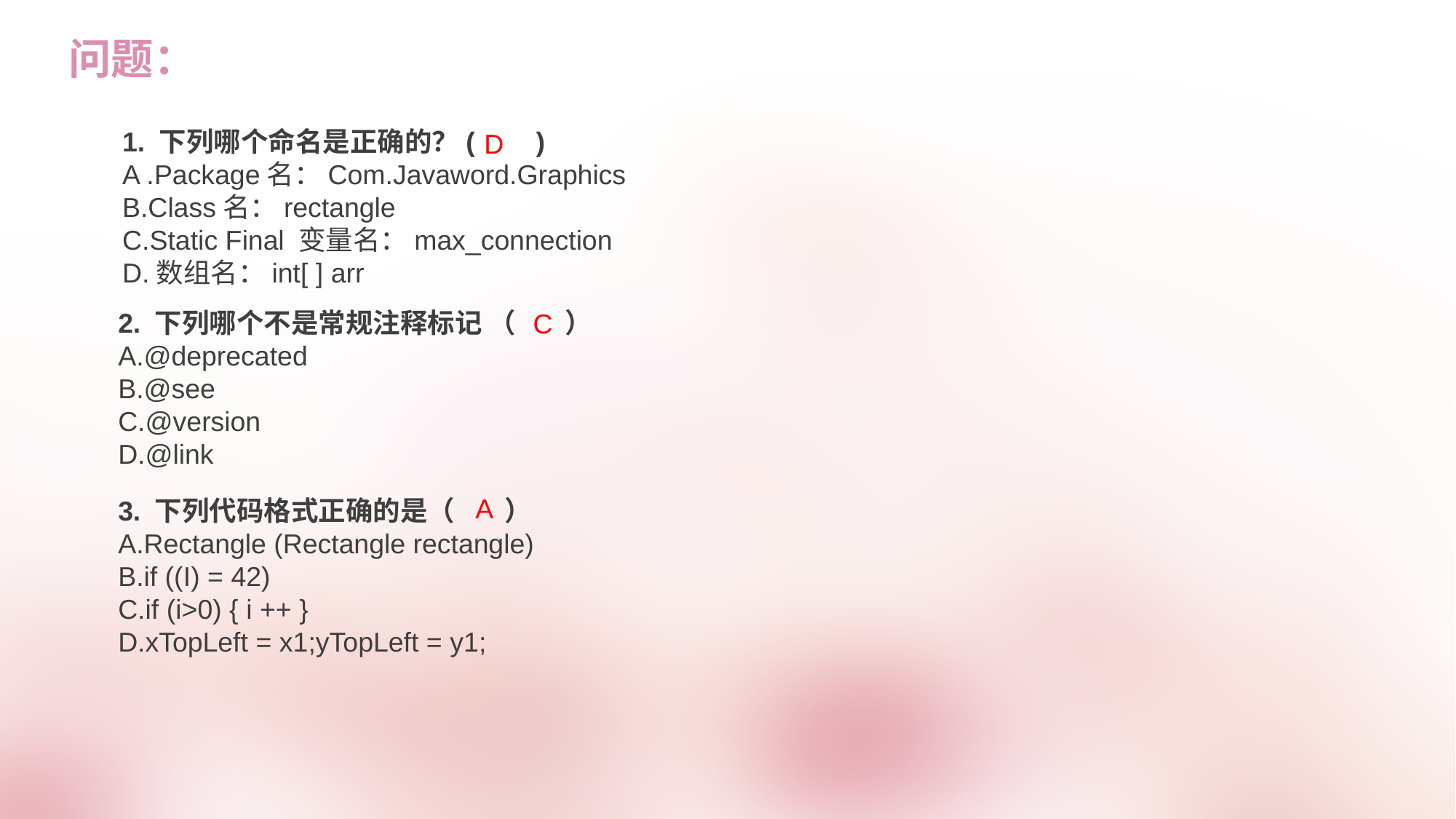

问题：
1. 下列哪个命名是正确的？(        )
A .Package名：Com.Javaword.Graphics
B.Class名：rectangle
C.Static Final 变量名：max_connection
D.数组名：int[ ] arr

D
2. 下列哪个不是常规注释标记 （        ）
A.@deprecated
B.@see
C.@version
D.@link
     C
A
3. 下列代码格式正确的是（        ）
A.Rectangle (Rectangle rectangle)
B.if ((I) = 42)
C.if (i>0) { i ++ }
D.xTopLeft = x1;yTopLeft = y1;